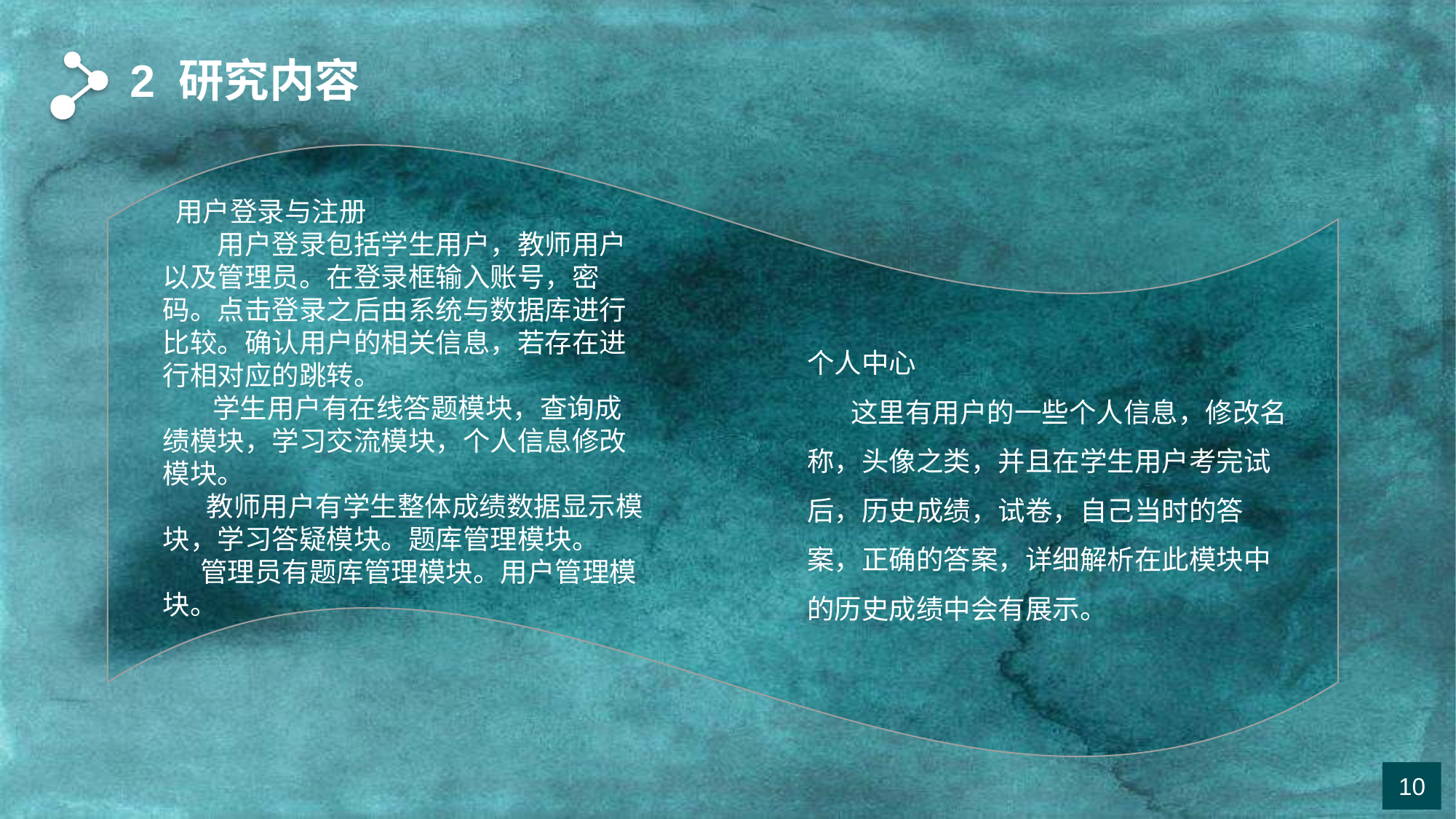

2 研究内容

 用户登录与注册
　　用户登录包括学生用户，教师用户以及管理员。在登录框输入账号，密码。点击登录之后由系统与数据库进行比较。确认用户的相关信息，若存在进行相对应的跳转。
       学生用户有在线答题模块，查询成绩模块，学习交流模块，个人信息修改模块。
      教师用户有学生整体成绩数据显示模块，学习答疑模块。题库管理模块。
     管理员有题库管理模块。用户管理模块。
个人中心
      这里有用户的一些个人信息，修改名称，头像之类，并且在学生用户考完试后，历史成绩，试卷，自己当时的答案，正确的答案，详细解析在此模块中的历史成绩中会有展示。